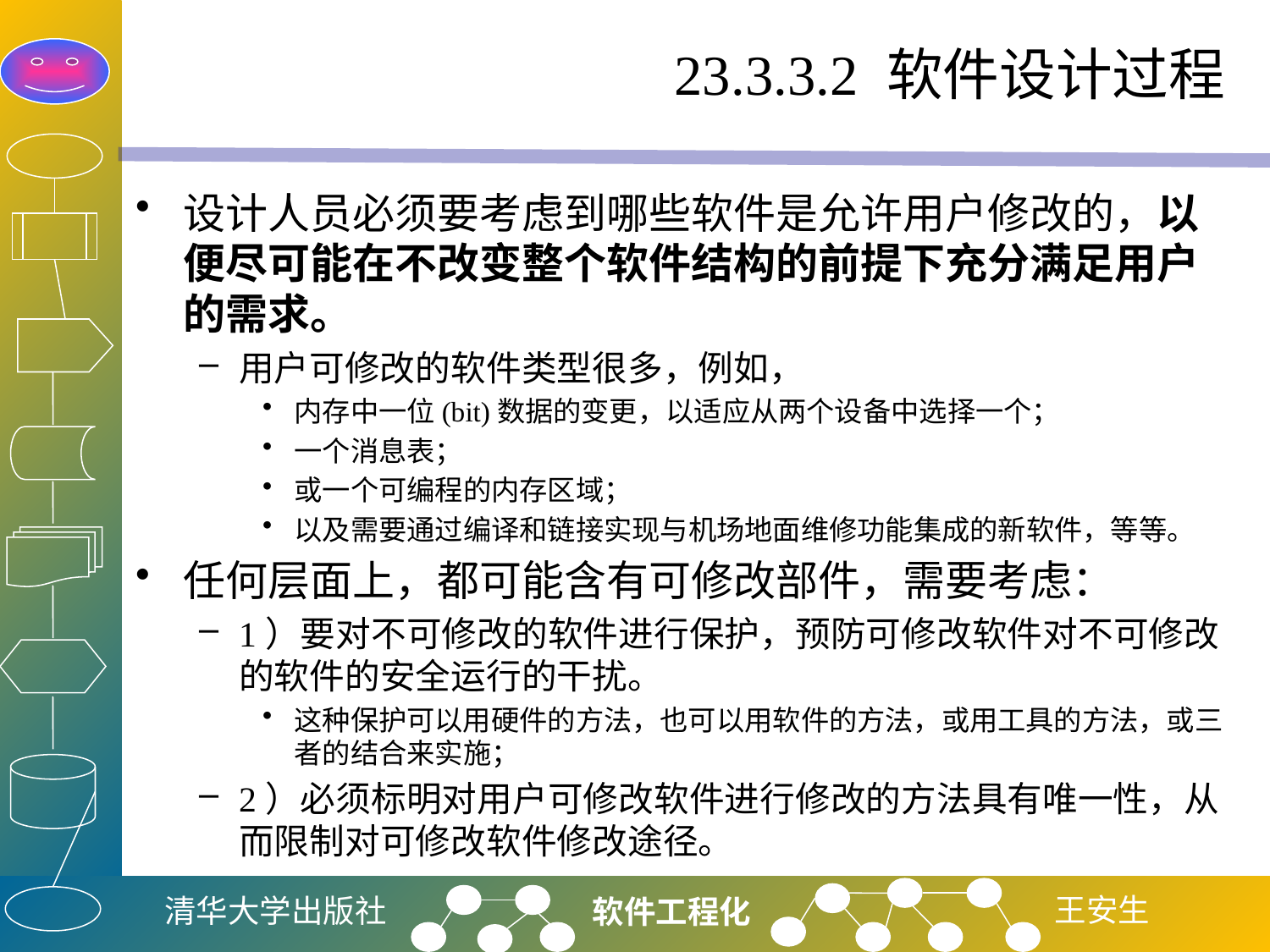

# 23.3.3.2 软件设计过程
设计人员必须要考虑到哪些软件是允许用户修改的，以便尽可能在不改变整个软件结构的前提下充分满足用户的需求。
用户可修改的软件类型很多，例如，
内存中一位(bit)数据的变更，以适应从两个设备中选择一个；
一个消息表；
或一个可编程的内存区域；
以及需要通过编译和链接实现与机场地面维修功能集成的新软件，等等。
任何层面上，都可能含有可修改部件，需要考虑：
1）要对不可修改的软件进行保护，预防可修改软件对不可修改的软件的安全运行的干扰。
这种保护可以用硬件的方法，也可以用软件的方法，或用工具的方法，或三者的结合来实施；
2）必须标明对用户可修改软件进行修改的方法具有唯一性，从而限制对可修改软件修改途径。